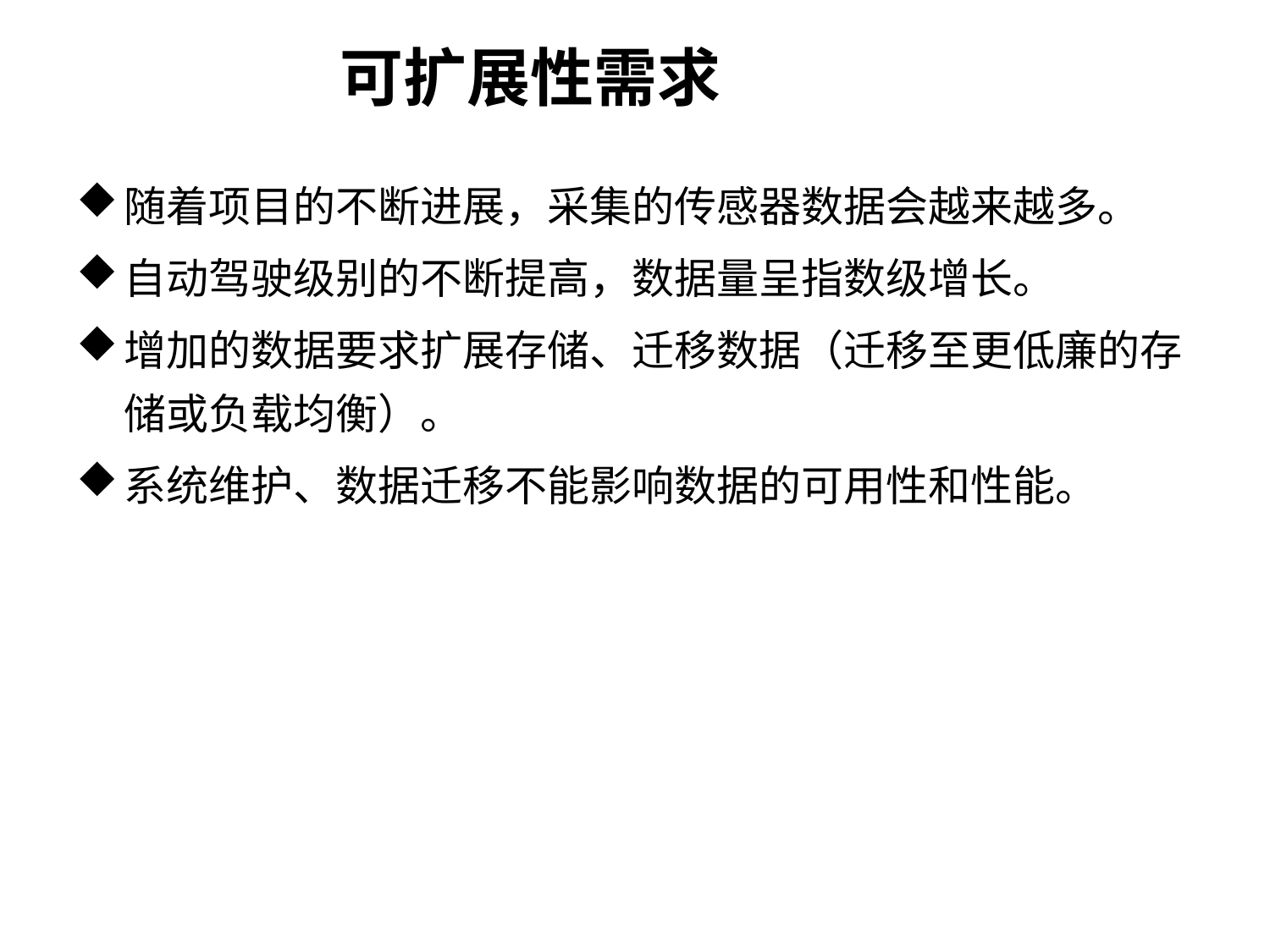

# 可扩展性需求
随着项目的不断进展，采集的传感器数据会越来越多。
自动驾驶级别的不断提高，数据量呈指数级增长。
增加的数据要求扩展存储、迁移数据（迁移至更低廉的存储或负载均衡）。
系统维护、数据迁移不能影响数据的可用性和性能。